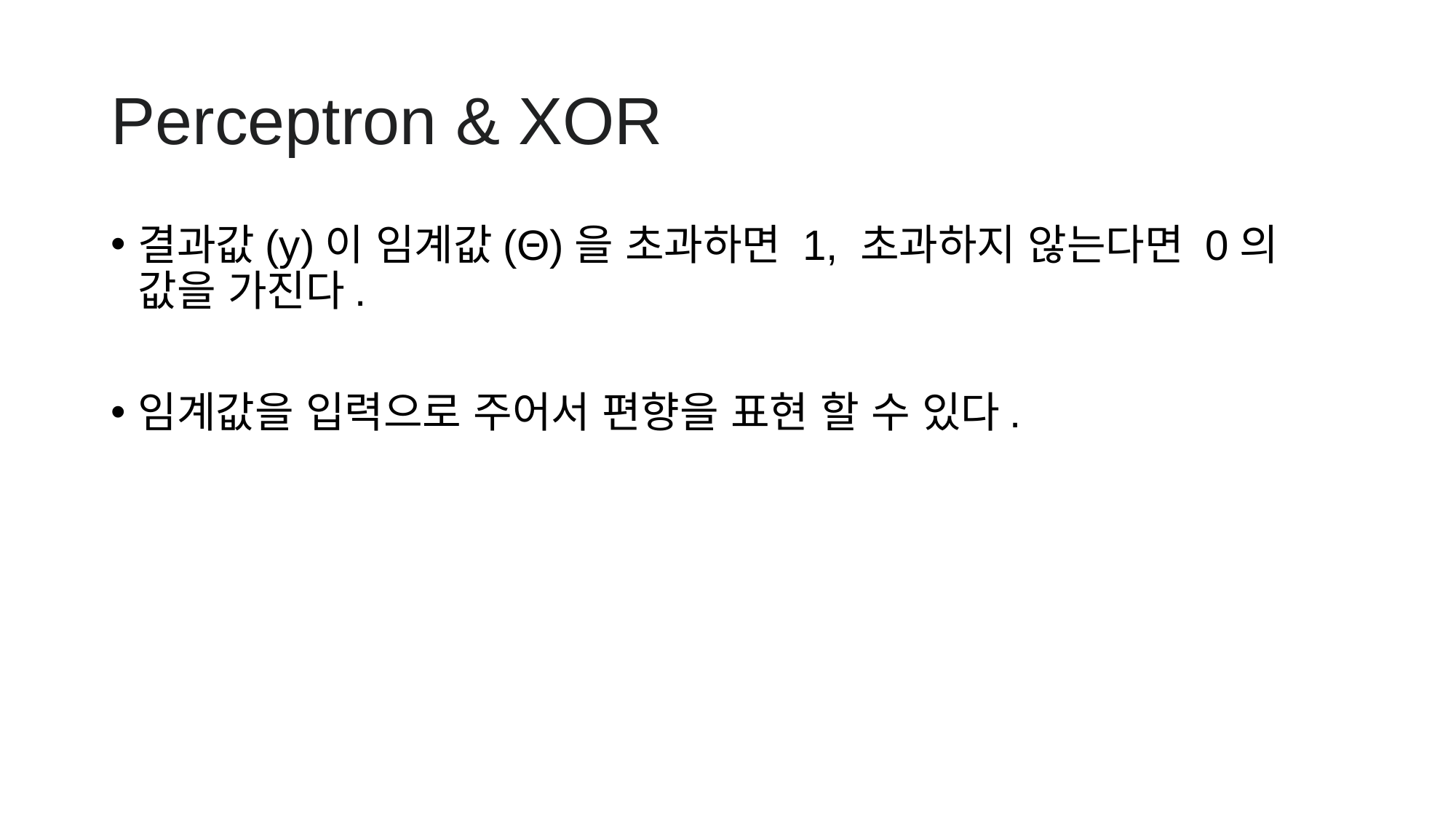

# Perceptron & XOR
결과값(y)이 임계값(Θ)을 초과하면 1, 초과하지 않는다면 0의 값을 가진다.

임계값을 입력으로 주어서 편향을 표현 할 수 있다.